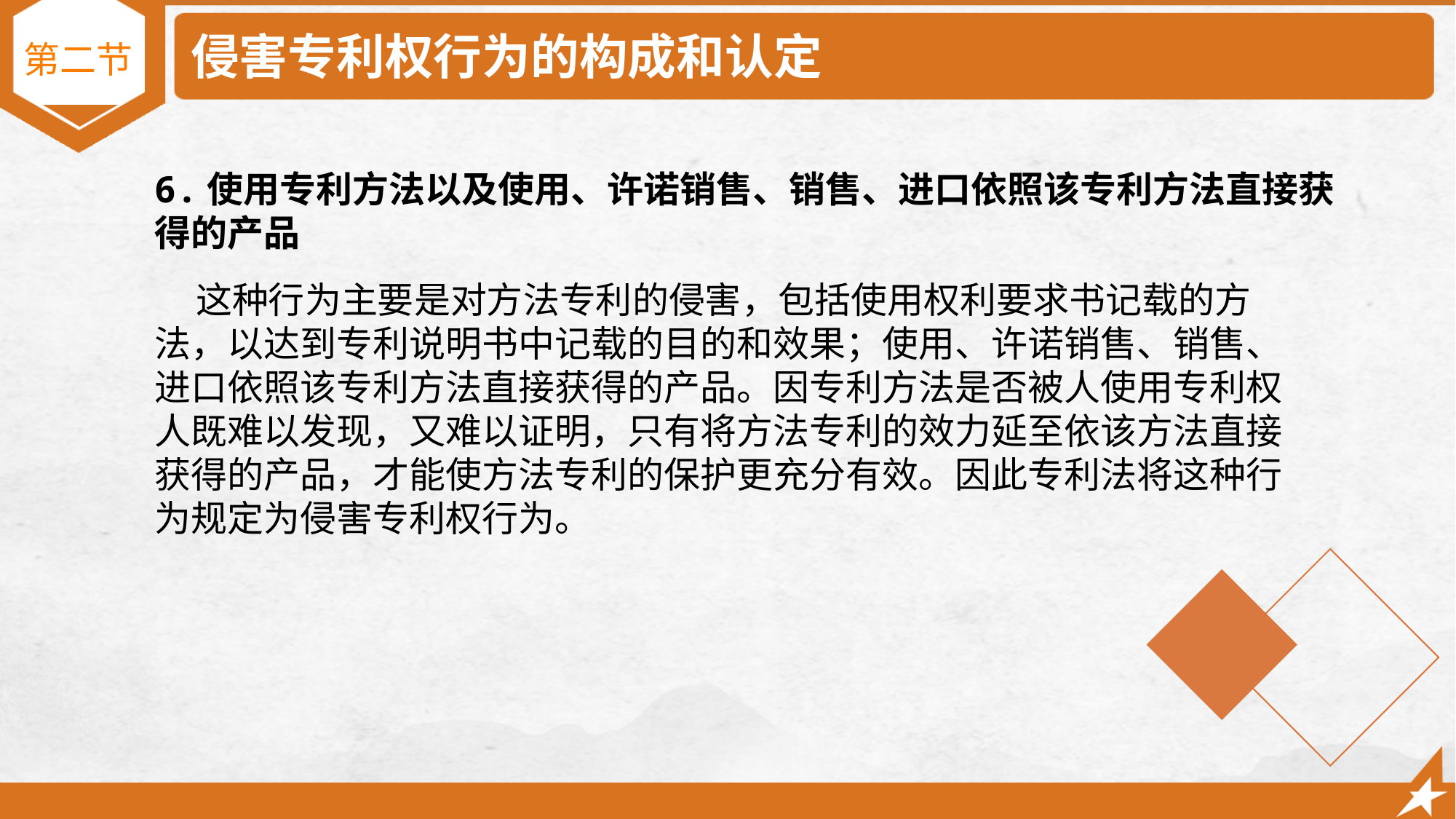

侵害专利权行为的构成和认定
第二节
6.使用专利方法以及使用、许诺销售、销售、进口依照该专利方法直接获得的产品
    这种行为主要是对方法专利的侵害，包括使用权利要求书记载的方法，以达到专利说明书中记载的目的和效果；使用、许诺销售、销售、进口依照该专利方法直接获得的产品。因专利方法是否被人使用专利权人既难以发现，又难以证明，只有将方法专利的效力延至依该方法直接获得的产品，才能使方法专利的保护更充分有效。因此专利法将这种行为规定为侵害专利权行为。